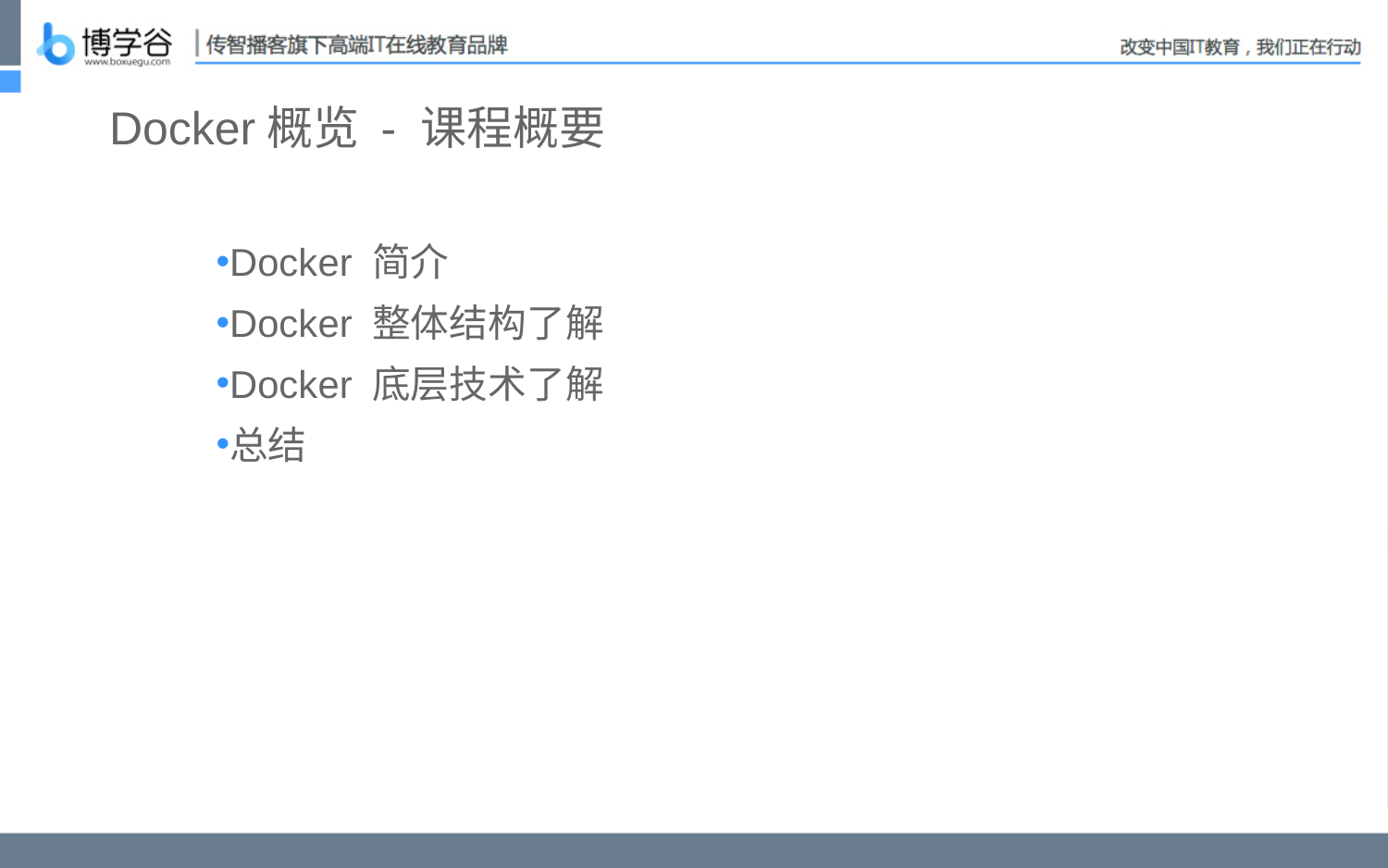

# Docker概览 - 课程概要
Docker 简介
Docker 整体结构了解
Docker 底层技术了解
总结